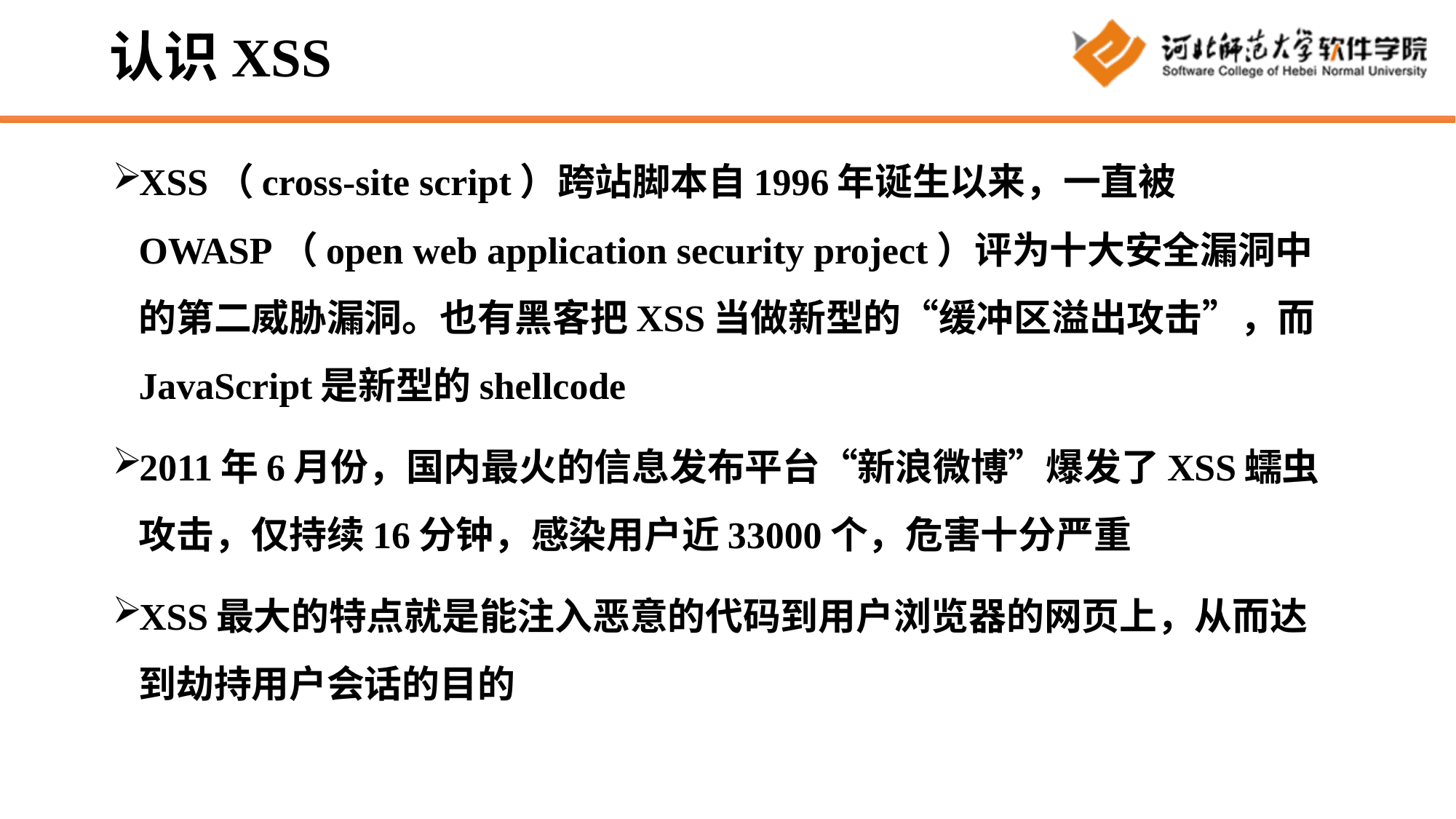

# 认识XSS
XSS（cross-site script）跨站脚本自1996年诞生以来，一直被OWASP（open web application security project）评为十大安全漏洞中的第二威胁漏洞。也有黑客把XSS当做新型的“缓冲区溢出攻击”，而JavaScript是新型的shellcode
2011年6月份，国内最火的信息发布平台“新浪微博”爆发了XSS蠕虫攻击，仅持续16分钟，感染用户近33000个，危害十分严重
XSS最大的特点就是能注入恶意的代码到用户浏览器的网页上，从而达到劫持用户会话的目的